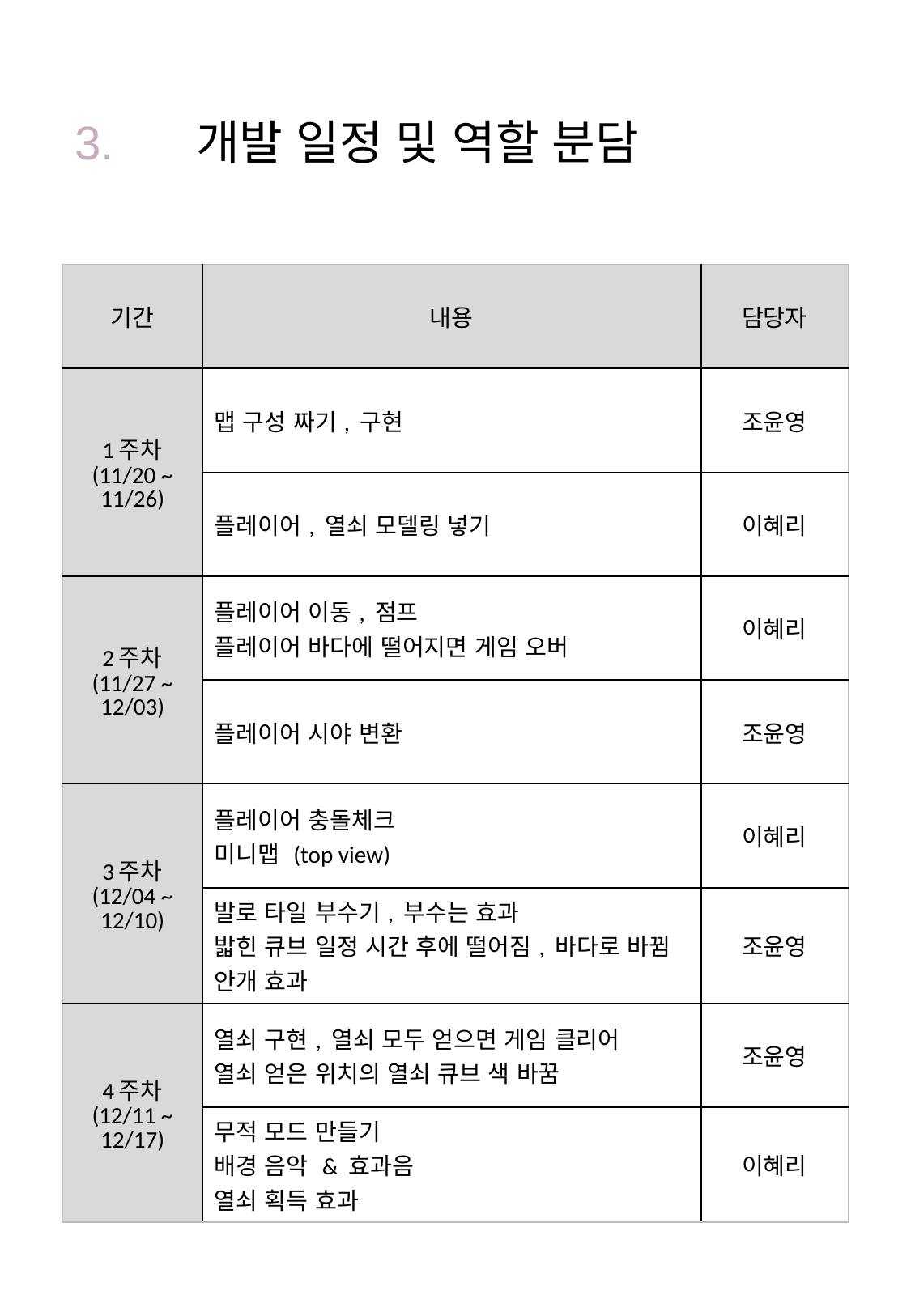

# 3.	개발 일정 및 역할 분담
| 기간 | 내용 | 담당자 |
| --- | --- | --- |
| 1주차 (11/20 ~ 11/26) | 맵 구성 짜기, 구현 | 조윤영 |
|  | 플레이어, 열쇠 모델링 넣기 | 이혜리 |
| 2주차 (11/27 ~ 12/03) | 플레이어 이동, 점프 플레이어 바다에 떨어지면 게임 오버 | 이혜리 |
|  | 플레이어 시야 변환 | 조윤영 |
| 3주차 (12/04 ~ 12/10) | 플레이어 충돌체크 미니맵 (top view) | 이혜리 |
|  | 발로 타일 부수기, 부수는 효과 밟힌 큐브 일정 시간 후에 떨어짐, 바다로 바뀜 안개 효과 | 조윤영 |
| 4주차 (12/11 ~ 12/17) | 열쇠 구현, 열쇠 모두 얻으면 게임 클리어 열쇠 얻은 위치의 열쇠 큐브 색 바꿈 | 조윤영 |
|  | 무적 모드 만들기 배경 음악 & 효과음 열쇠 획득 효과 | 이혜리 |